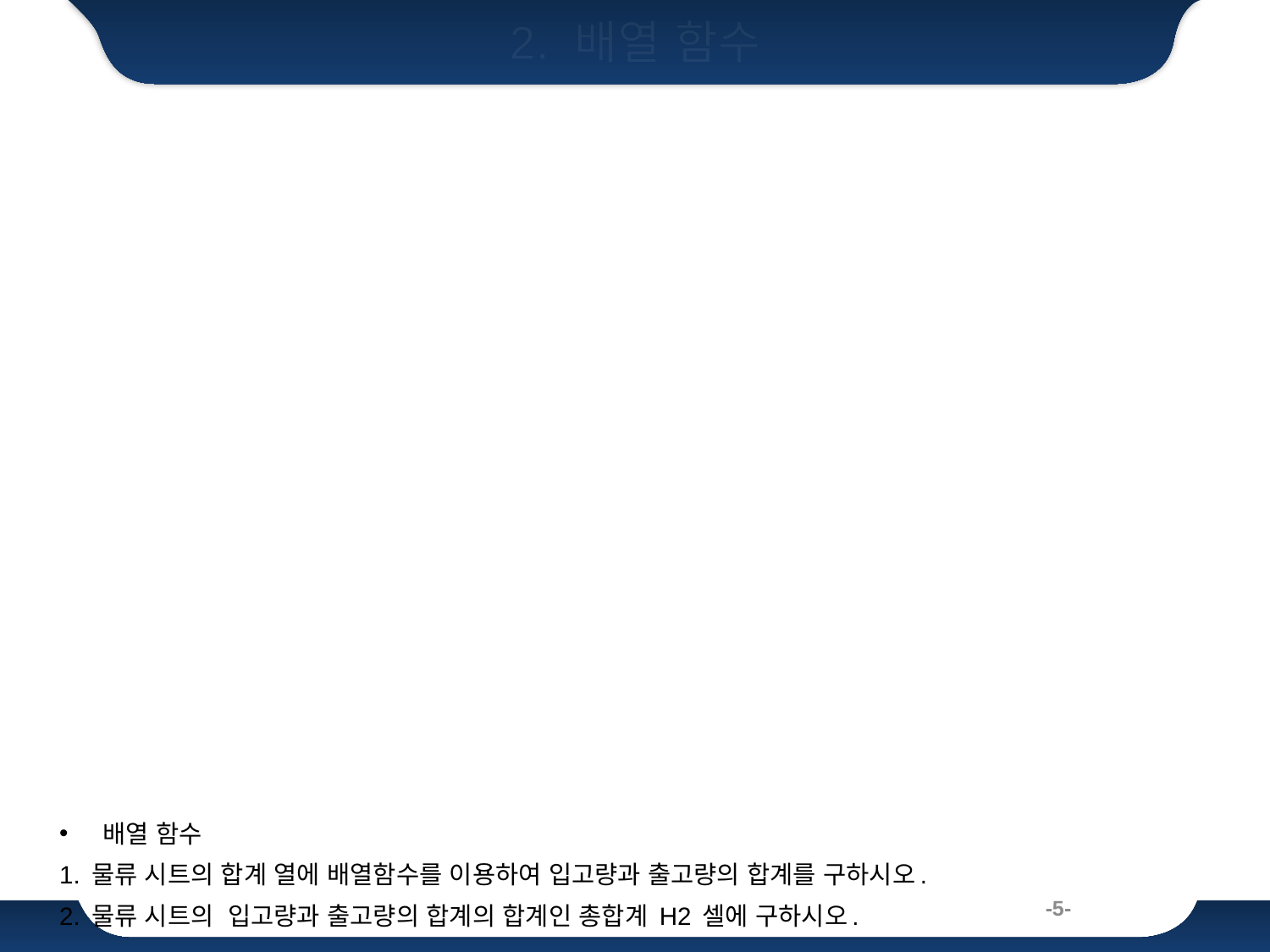

# 2. 배열 함수
배열 함수
1. 물류 시트의 합계 열에 배열함수를 이용하여 입고량과 출고량의 합계를 구하시오.
2. 물류 시트의  입고량과 출고량의 합계의 합계인 총합계 H2 셀에 구하시오.

-5-